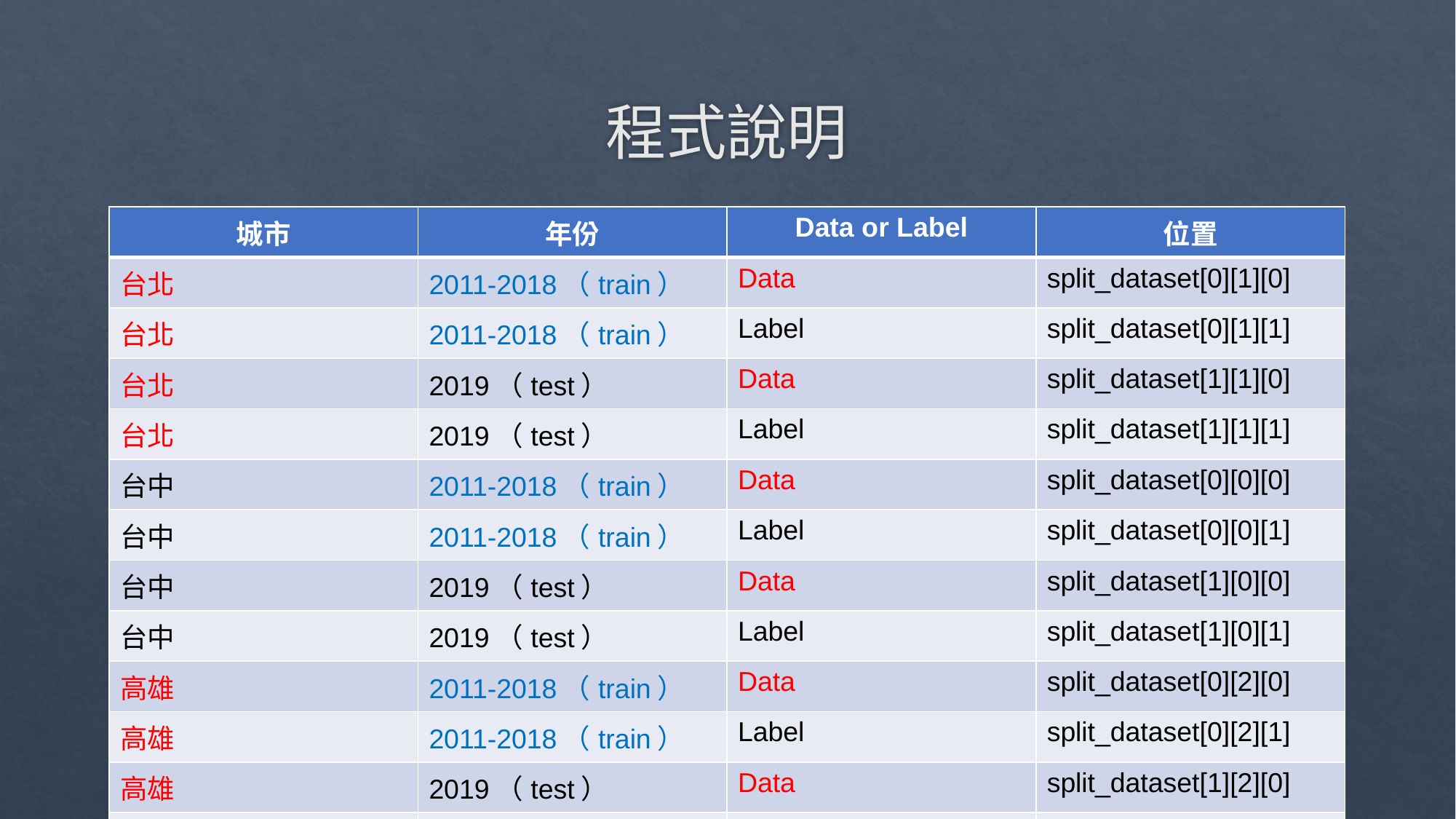

# 程式說明
| 城市 | 年份 | Data or Label | 位置 |
| --- | --- | --- | --- |
| 台北 | 2011-2018（train） | Data | split\_dataset[0][1][0] |
| 台北 | 2011-2018（train） | Label | split\_dataset[0][1][1] |
| 台北 | 2019（test） | Data | split\_dataset[1][1][0] |
| 台北 | 2019（test） | Label | split\_dataset[1][1][1] |
| 台中 | 2011-2018（train） | Data | split\_dataset[0][0][0] |
| 台中 | 2011-2018（train） | Label | split\_dataset[0][0][1] |
| 台中 | 2019（test） | Data | split\_dataset[1][0][0] |
| 台中 | 2019（test） | Label | split\_dataset[1][0][1] |
| 高雄 | 2011-2018（train） | Data | split\_dataset[0][2][0] |
| 高雄 | 2011-2018（train） | Label | split\_dataset[0][2][1] |
| 高雄 | 2019（test） | Data | split\_dataset[1][2][0] |
| 高雄 | 2019（test） | Label | split\_dataset[1][2][1] |